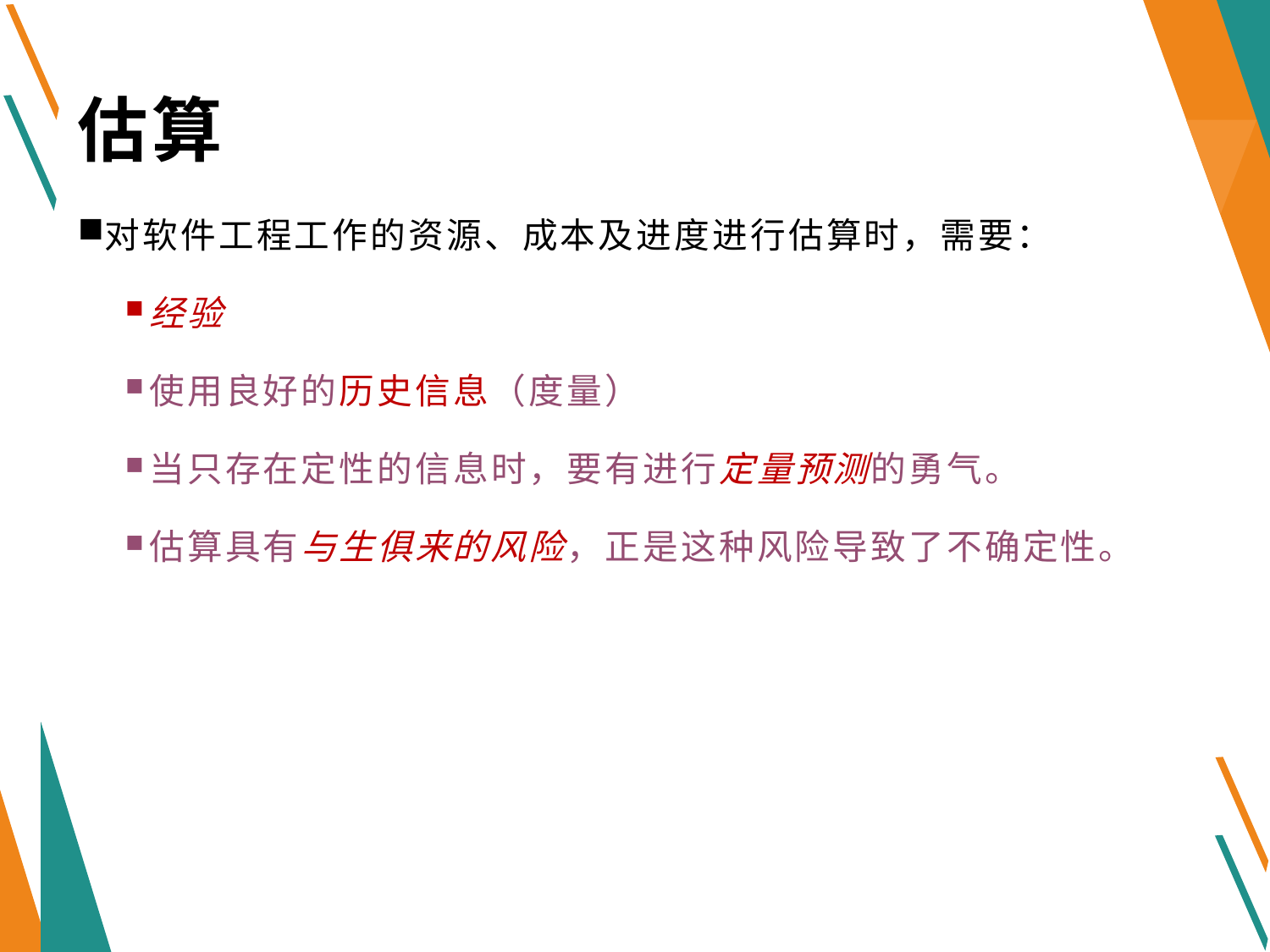

# 估算
对软件工程工作的资源、成本及进度进行估算时，需要：
经验
使用良好的历史信息（度量）
当只存在定性的信息时，要有进行定量预测的勇气。
估算具有与生俱来的风险，正是这种风险导致了不确定性。

5